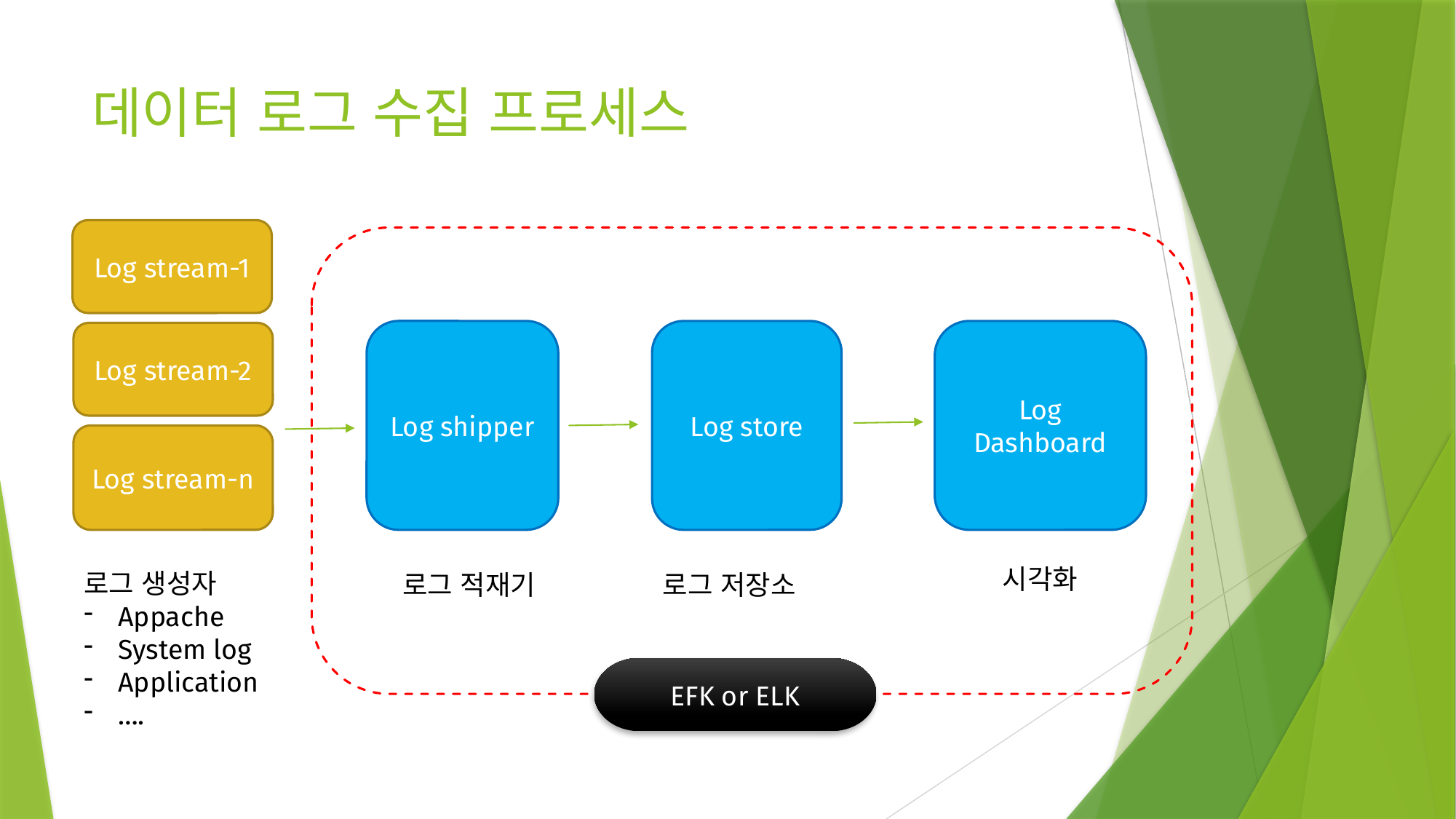

# 데이터 로그 수집 프로세스
Log stream-1

Log shipper
Log store
Log Dashboard
Log stream-2
Log stream-n
시각화
로그 생성자
Appache
System log
Application
….
로그 적재기
로그 저장소
EFK or ELK